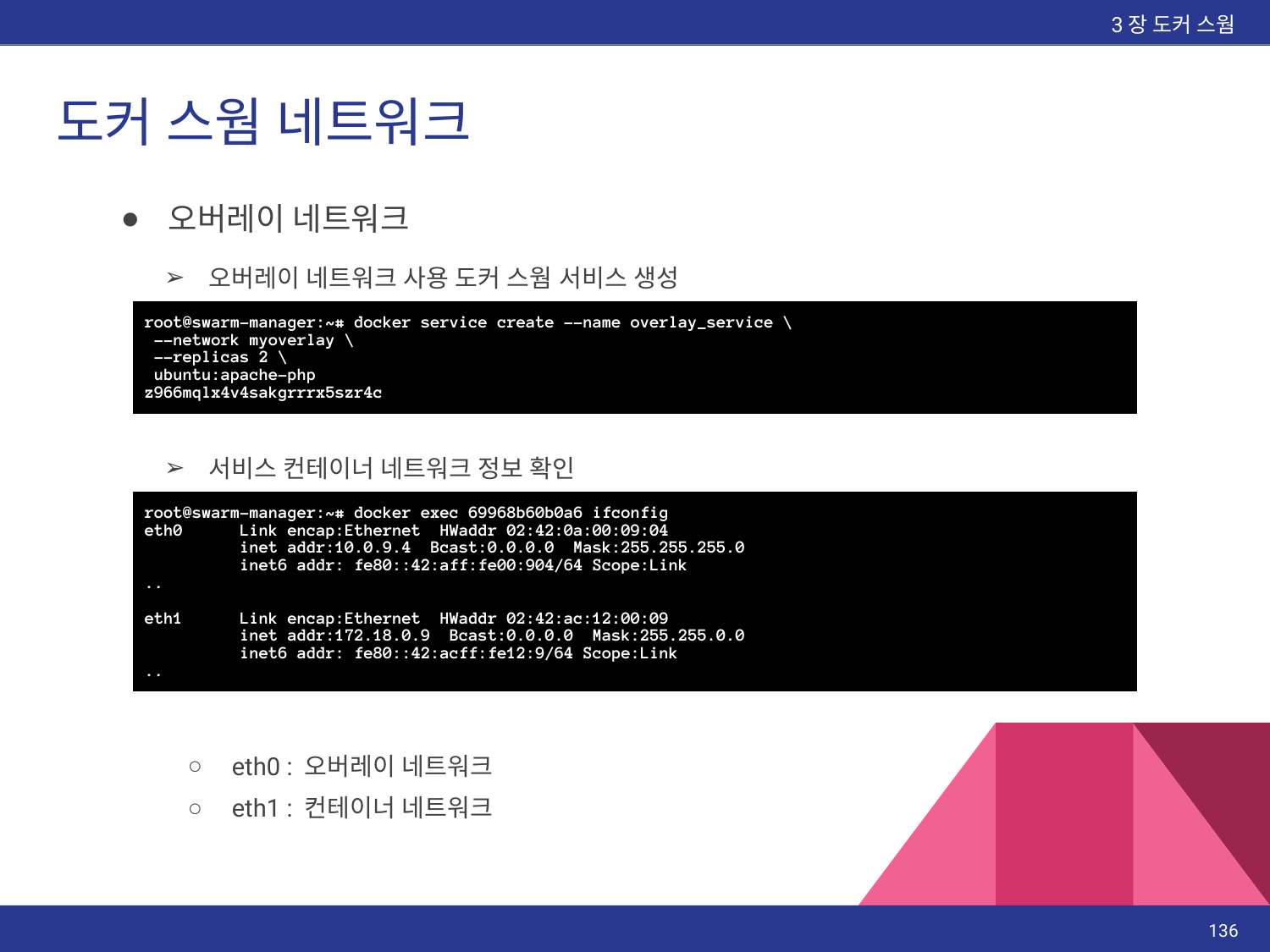

3장 도커 스웜

# 도커 스웜 네트워크
오버레이 네트워크

오버레이 네트워크 사용 도커 스웜 서비스 생성

| root@swarm-manager:~# docker service create --name overlay\_service \ --network myoverlay \ --replicas 2 \ ubuntu:apache-php z966mqlx4v4sakgrrrx5szr4c |
| --- |
서비스 컨테이너 네트워크 정보 확인

| root@swarm-manager:~# docker exec 69968b60b0a6 ifconfig eth0 Link encap:Ethernet HWaddr 02:42:0a:00:09:04 inet addr:10.0.9.4 Bcast:0.0.0.0 Mask:255.255.255.0 inet6 addr: fe80::42:aff:fe00:904/64 Scope:Link .. eth1 Link encap:Ethernet HWaddr 02:42:ac:12:00:09 inet addr:172.18.0.9 Bcast:0.0.0.0 Mask:255.255.0.0 inet6 addr: fe80::42:acff:fe12:9/64 Scope:Link .. |
| --- |
eth0 : 오버레이 네트워크
eth1 : 컨테이너 네트워크
136